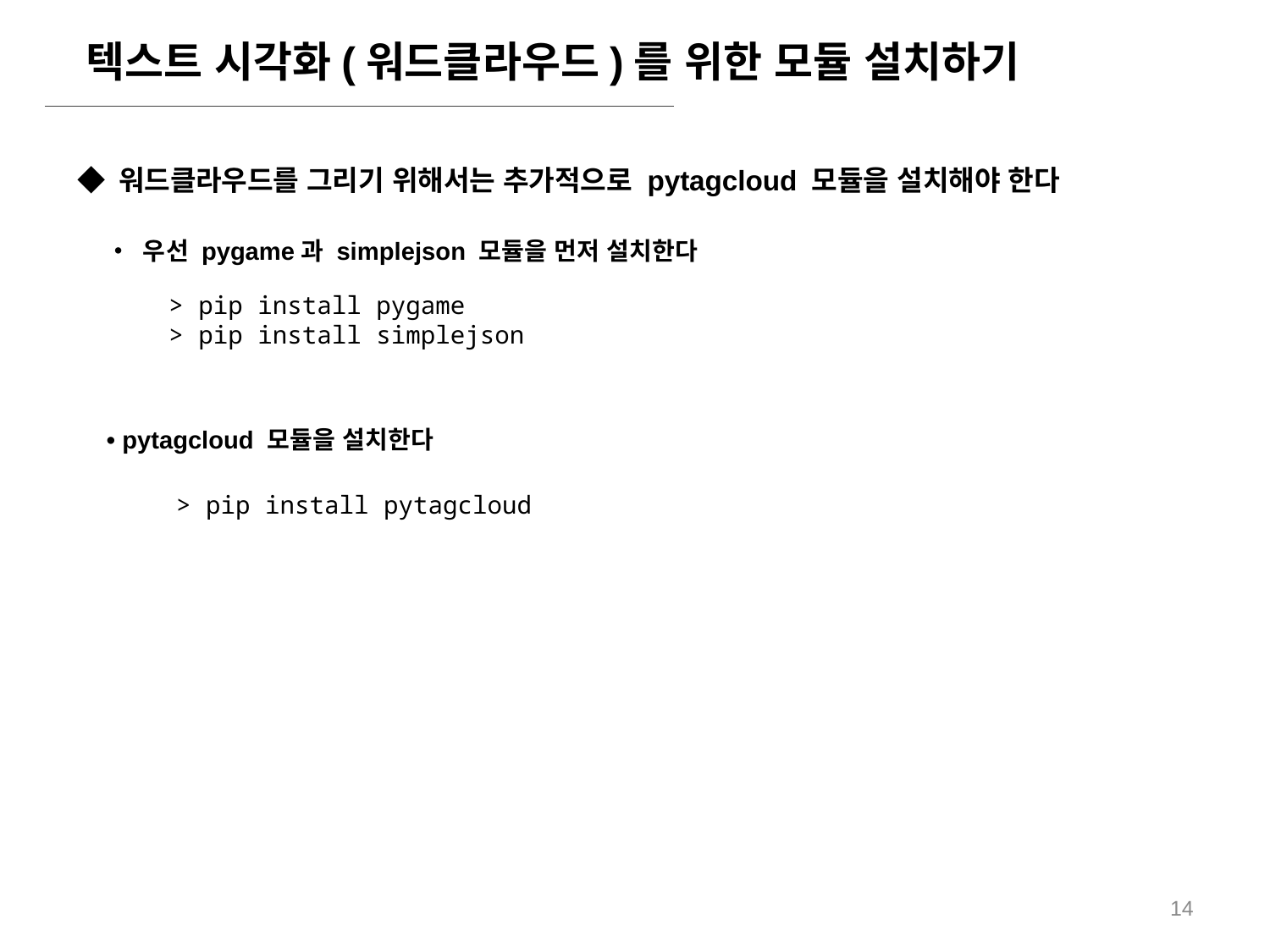

텍스트 시각화(워드클라우드)를 위한 모듈 설치하기
◆ 워드클라우드를 그리기 위해서는 추가적으로 pytagcloud 모듈을 설치해야 한다
• 우선 pygame과 simplejson 모듈을 먼저 설치한다
> pip install pygame
> pip install simplejson
• pytagcloud 모듈을 설치한다
> pip install pytagcloud
14